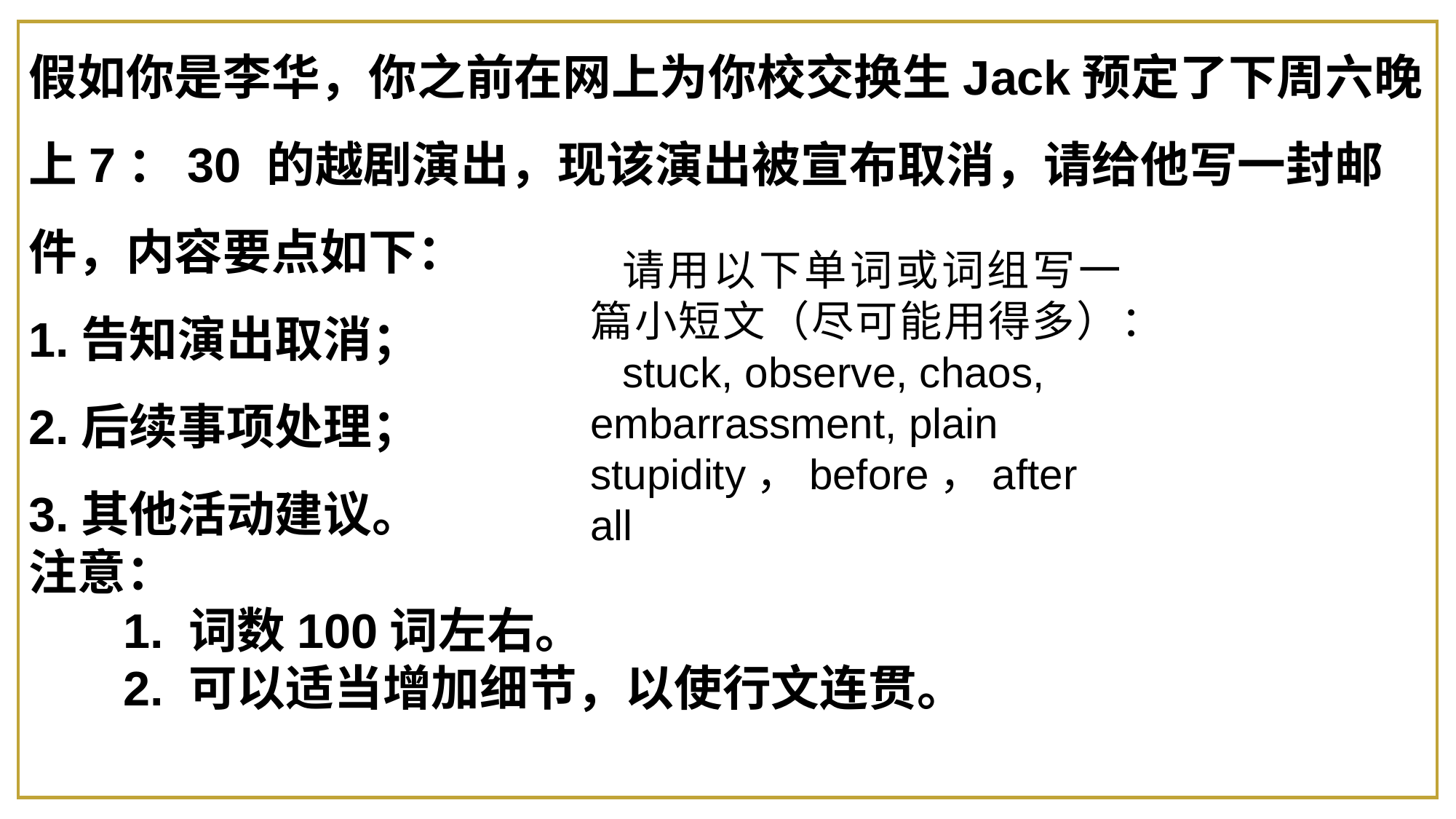

假如你是李华，你之前在网上为你校交换生Jack预定了下周六晚上7：30 的越剧演出，现该演出被宣布取消，请给他写一封邮件，内容要点如下：
1.告知演出取消；
2.后续事项处理；
3.其他活动建议。
注意：
       1. 词数100词左右。
       2. 可以适当增加细节，以使行文连贯。

请用以下单词或词组写一篇小短文（尽可能用得多）：
stuck, observe, chaos, embarrassment, plain stupidity，before，after all